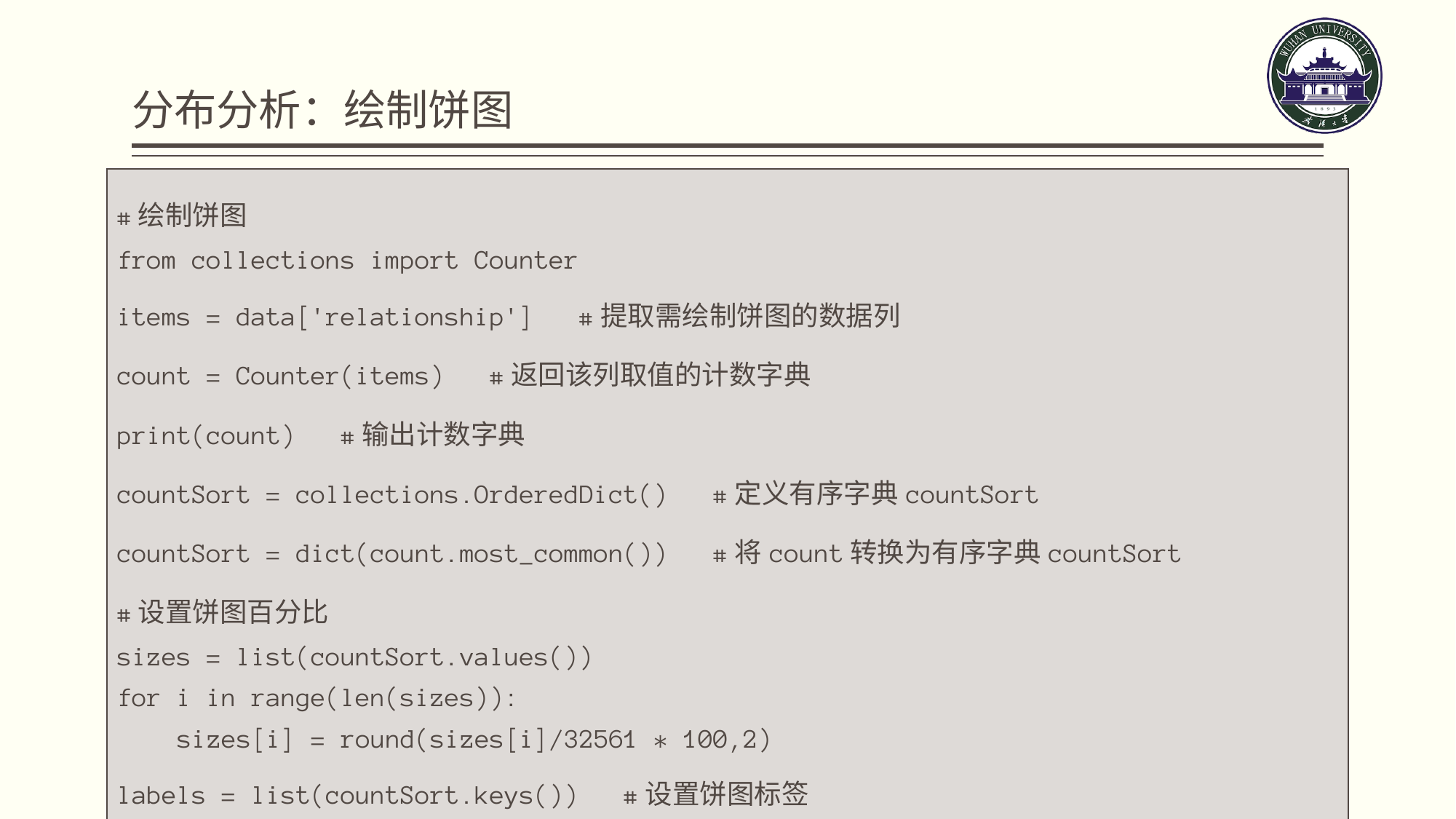

# 分布分析：绘制饼图
| #绘制饼图 from collections import Counter items = data['relationship'] #提取需绘制饼图的数据列 count = Counter(items) #返回该列取值的计数字典 print(count) #输出计数字典 countSort = collections.OrderedDict() #定义有序字典countSort countSort = dict(count.most\_common()) #将count转换为有序字典countSort #设置饼图百分比 sizes = list(countSort.values()) for i in range(len(sizes)): sizes[i] = round(sizes[i]/32561 \* 100,2) labels = list(countSort.keys()) #设置饼图标签 plt.pie(sizes,labels=labels,autopct='%.2f',counterclock=False,startangle= 90) |
| --- |